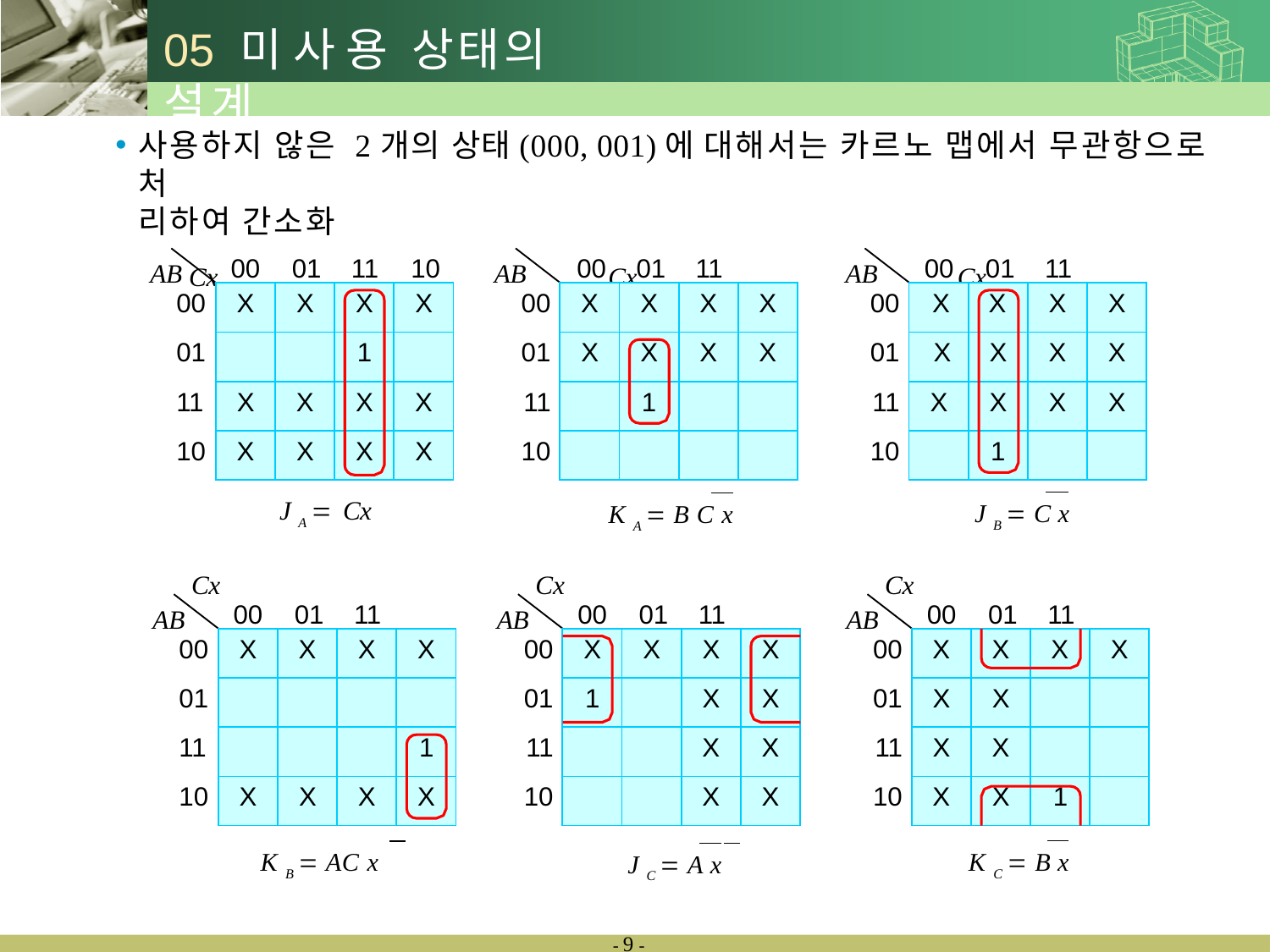

# 05	미사용 상태의 설계
사용하지 않은 2개의 상태(000, 001)에 대해서는 카르노 맵에서 무관항으로 처
리하여 간소화
Cx	Cx	Cx

00	01	11	10	00	01	11	10
00	01	11	10
AB
AB	AB
| 00 | X | X | X | X | 00 | X | X | X | X | 00 | X | X | X | X |
| --- | --- | --- | --- | --- | --- | --- | --- | --- | --- | --- | --- | --- | --- | --- |
| 01 |  |  | 1 |  | 01 | X | X | X | X | 01 | X | X | X | X |
| 11 | X | X | X | X | 11 |  | 1 |  |  | 11 | X | X | X | X |
| 10 | X | X | X | X | 10 |  |  |  |  | 10 |  | 1 |  |  |

J A = Cx

J B = C x
K A = B C x
Cx
Cx
Cx

00	01	11	10
00	01	11	10
00	01	11	10
AB
AB
AB
| 00 | X | X | X | X | 00 | X | X | X | X | 00 | X | X | X | X |
| --- | --- | --- | --- | --- | --- | --- | --- | --- | --- | --- | --- | --- | --- | --- |
| 01 |  |  |  |  | 01 | 1 |  | X | X | 01 | X | X |  |  |
| 11 |  |  |  | 1 | 11 |  |  | X | X | 11 | X | X |  |  |
| 10 | X | X | X | X | 10 |  |  | X | X | 10 | X | X | 1 |  |

K C = B x
K B = AC x
J C = A x
- 9 -